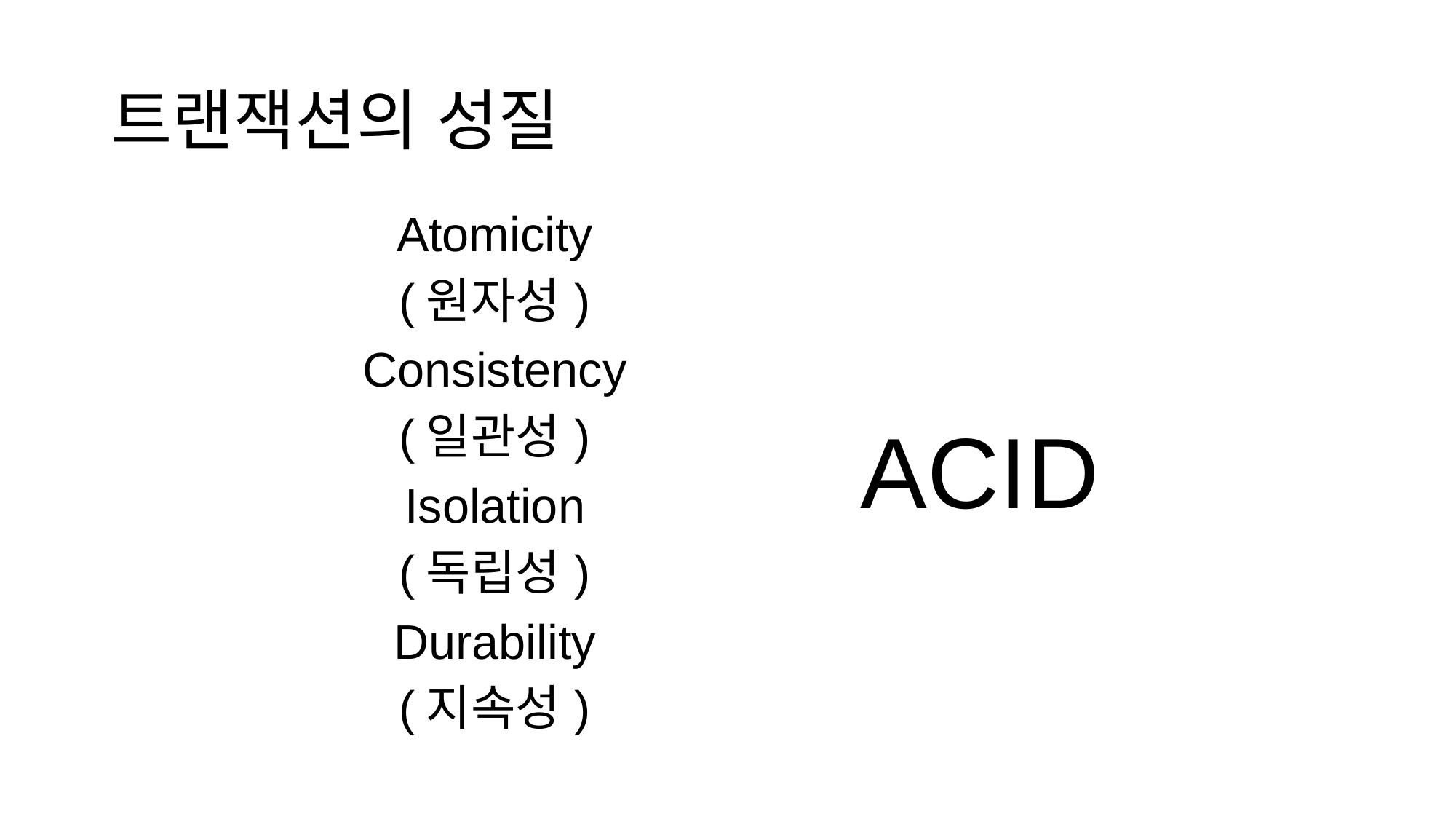

# 트랜잭션의 성질
| Atomicity (원자성) | ACID |
| --- | --- |
| Consistency (일관성) |  |
| Isolation (독립성) |  |
| Durability (지속성) |  |